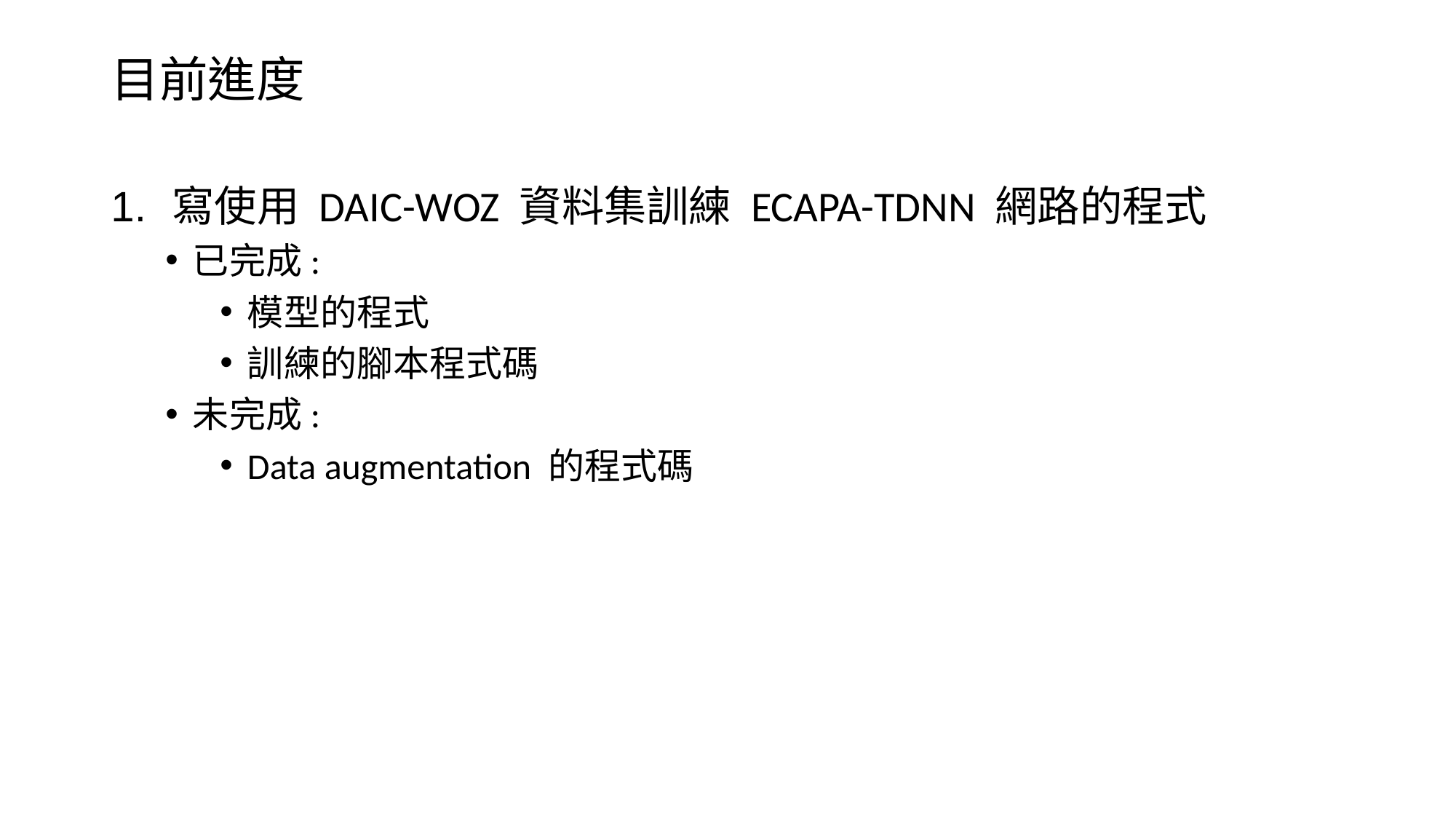

# 目前進度
寫使用 DAIC-WOZ 資料集訓練 ECAPA-TDNN 網路的程式
已完成:
模型的程式
訓練的腳本程式碼
未完成:
Data augmentation 的程式碼